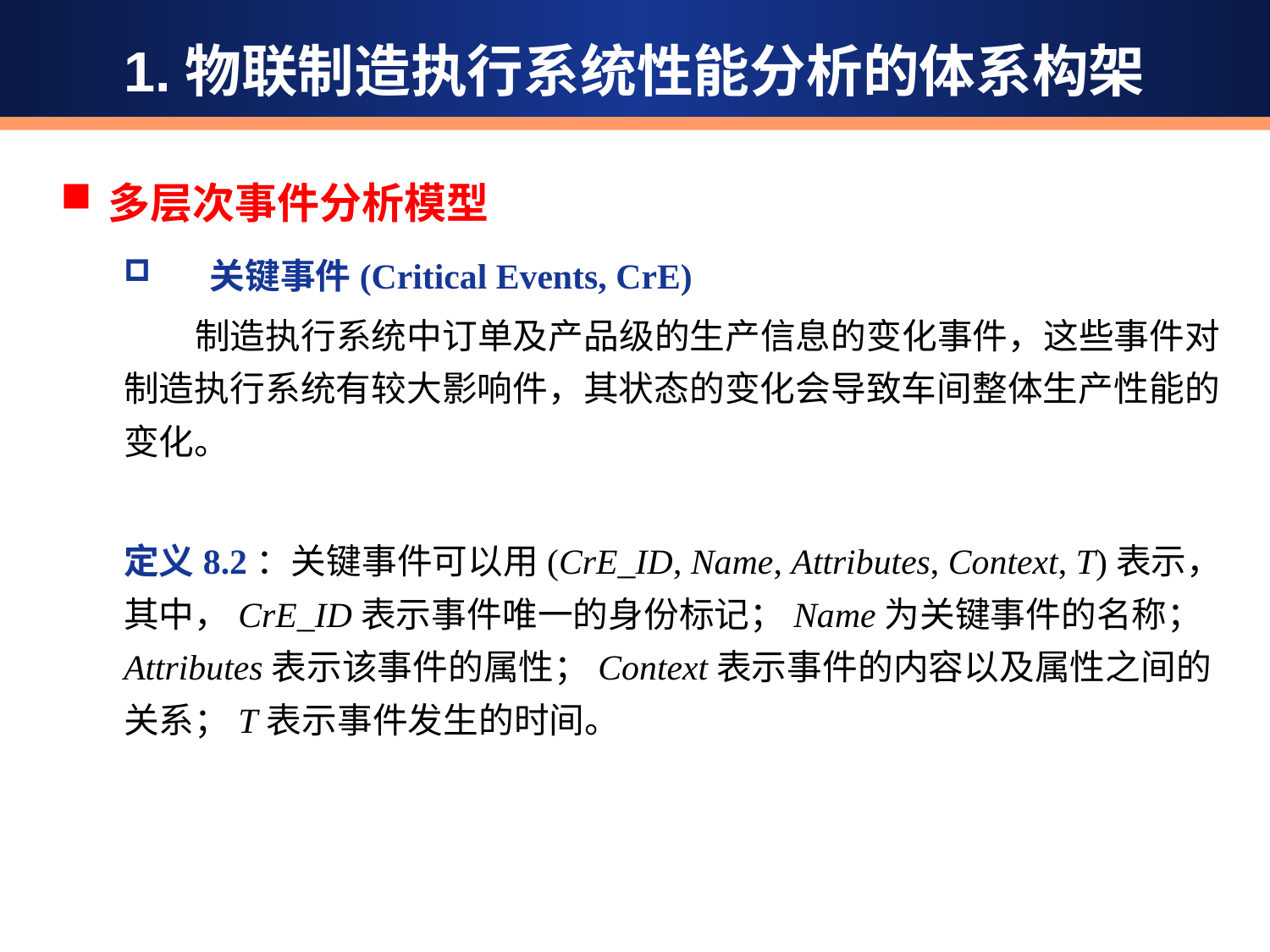

1.物联制造执行系统性能分析的体系构架
多层次事件分析模型
关键事件(Critical Events, CrE)
        制造执行系统中订单及产品级的生产信息的变化事件，这些事件对制造执行系统有较大影响件，其状态的变化会导致车间整体生产性能的变化。

定义8.2：关键事件可以用(CrE_ID, Name, Attributes, Context, T)表示，其中，CrE_ID表示事件唯一的身份标记；Name为关键事件的名称；Attributes表示该事件的属性；Context表示事件的内容以及属性之间的关系；T表示事件发生的时间。